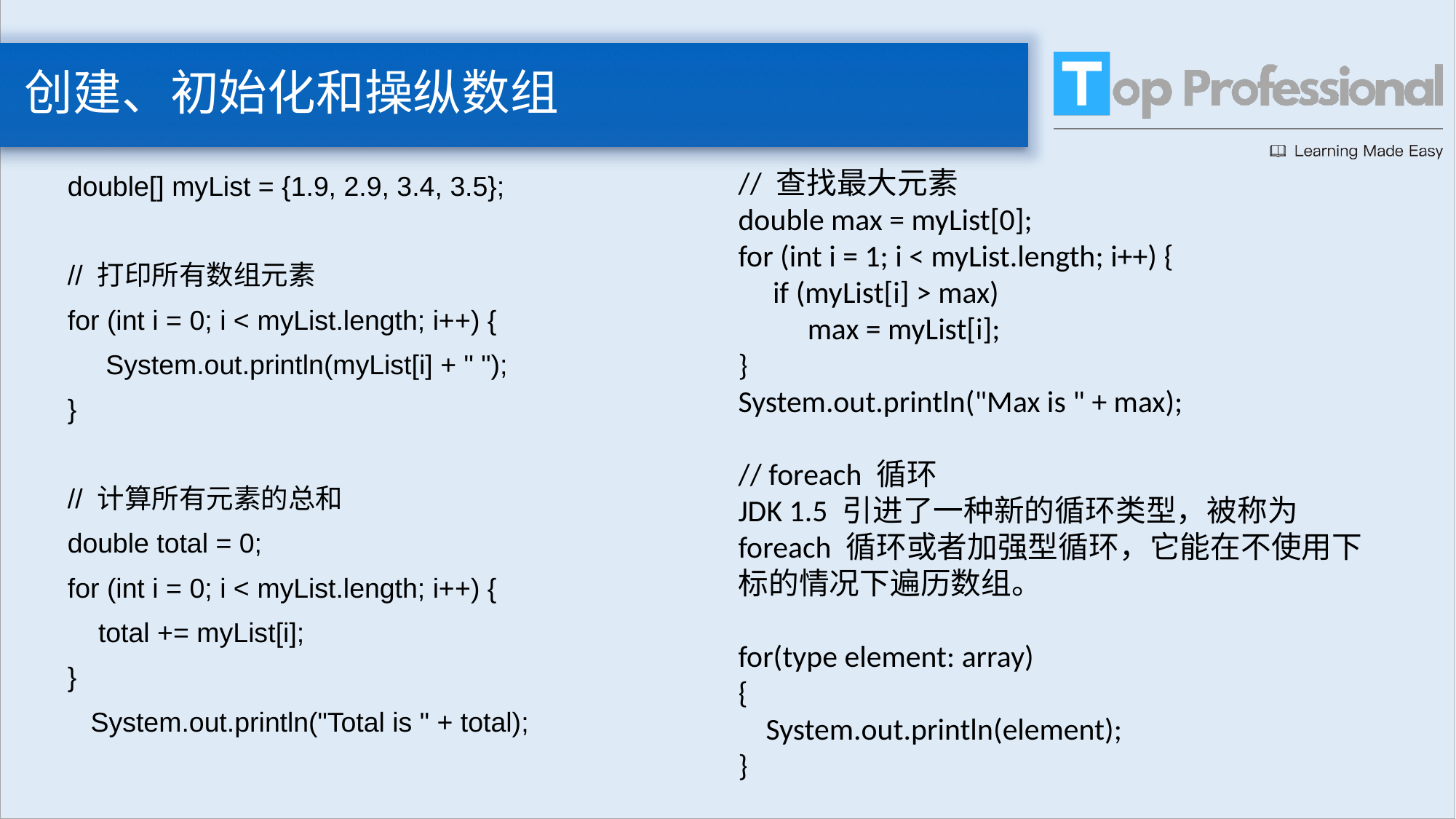

# 创建、初始化和操纵数组
// 查找最大元素
double max = myList[0];
for (int i = 1; i < myList.length; i++) {
     if (myList[i] > max)
          max = myList[i];
}
System.out.println("Max is " + max);

// foreach 循环
JDK 1.5 引进了一种新的循环类型，被称为 foreach 循环或者加强型循环，它能在不使用下标的情况下遍历数组。

for(type element: array)
{
    System.out.println(element);
}

double[] myList = {1.9, 2.9, 3.4, 3.5};

// 打印所有数组元素
for (int i = 0; i < myList.length; i++) {
     System.out.println(myList[i] + " ");
}

// 计算所有元素的总和
double total = 0;
for (int i = 0; i < myList.length; i++) {
    total += myList[i];
}
   System.out.println("Total is " + total);